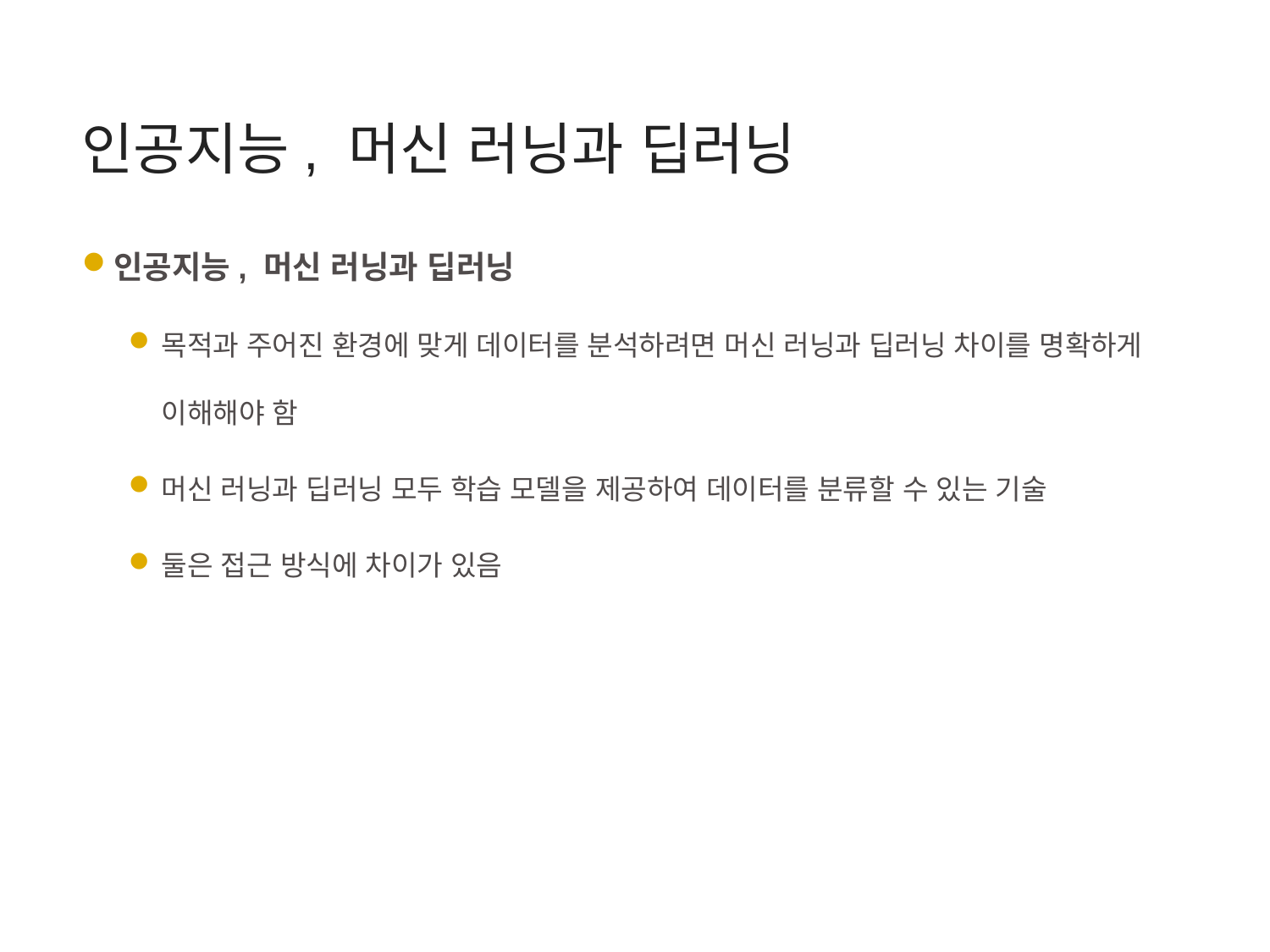

# 인공지능, 머신 러닝과 딥러닝
인공지능, 머신 러닝과 딥러닝
목적과 주어진 환경에 맞게 데이터를 분석하려면 머신 러닝과 딥러닝 차이를 명확하게 이해해야 함
머신 러닝과 딥러닝 모두 학습 모델을 제공하여 데이터를 분류할 수 있는 기술
둘은 접근 방식에 차이가 있음